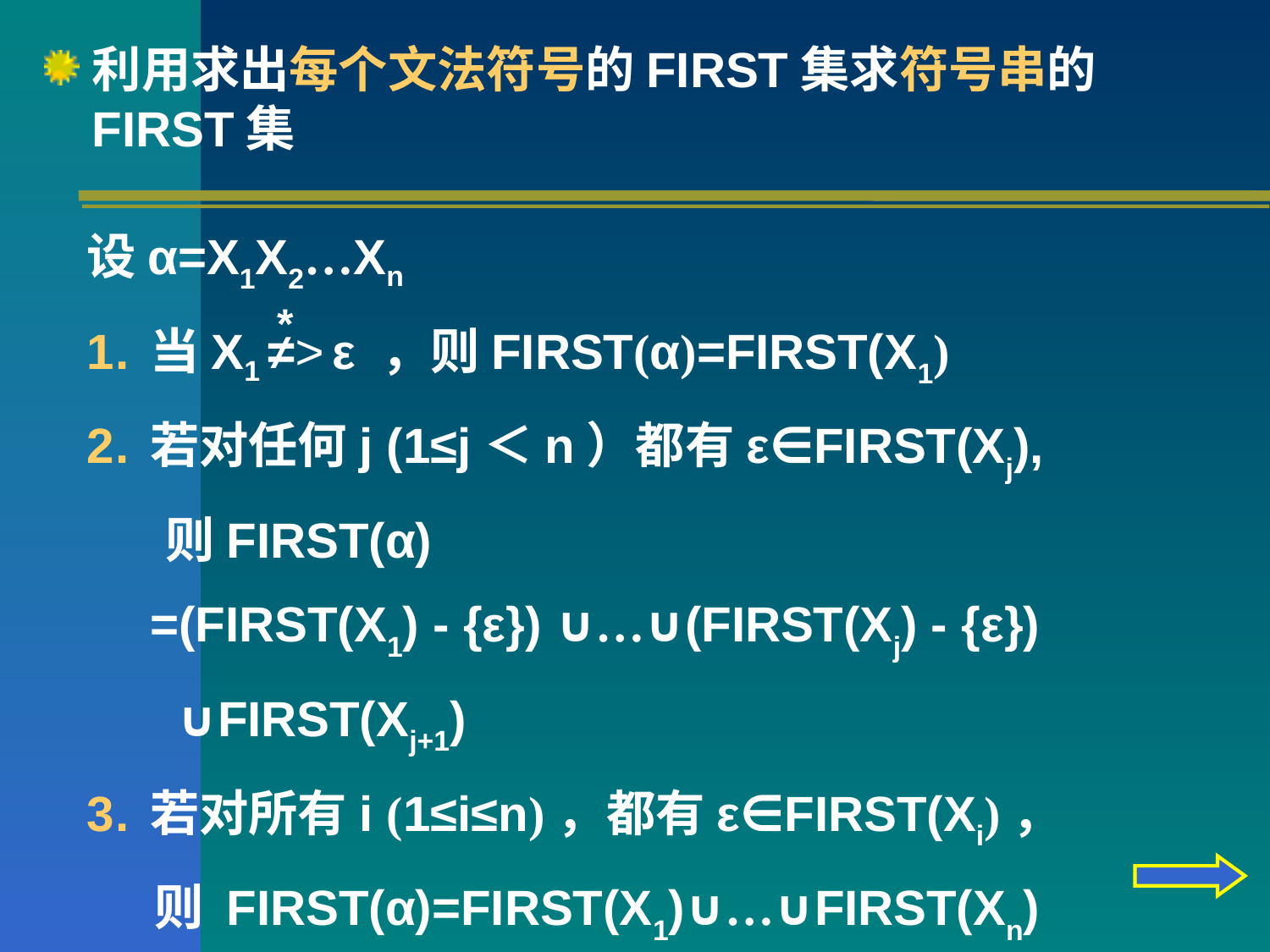

利用求出每个文法符号的FIRST集求符号串的FIRST集
设α=X1X2…Xn
当X1 ≠> ε ，则FIRST(α)=FIRST(X1)
若对任何j (1≤j＜n）都有ε∈FIRST(Xj),
      则FIRST(α)
	=(FIRST(X1) - {ε}) ∪…∪(FIRST(Xj) - {ε})
	  ∪FIRST(Xj+1)
若对所有i (1≤i≤n)，都有ε∈FIRST(Xi)，
     则 FIRST(α)=FIRST(X1)∪…∪FIRST(Xn)
*